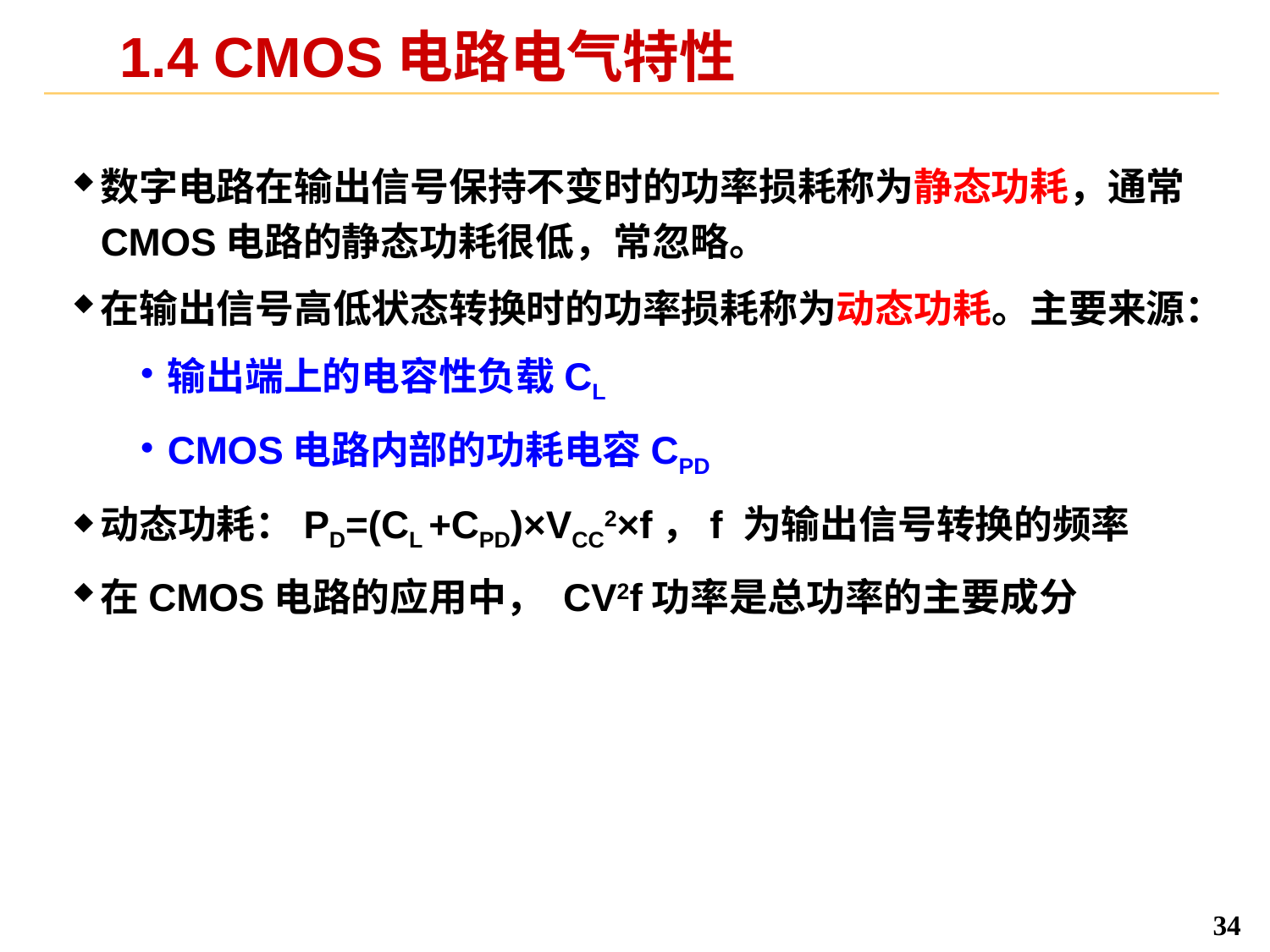

# 1.4 CMOS电路电气特性
数字电路在输出信号保持不变时的功率损耗称为静态功耗，通常CMOS电路的静态功耗很低，常忽略。
在输出信号高低状态转换时的功率损耗称为动态功耗。主要来源：
输出端上的电容性负载CL
CMOS电路内部的功耗电容CPD
动态功耗：PD=(CL +CPD)×VCC2×f，f 为输出信号转换的频率
在CMOS电路的应用中， CV2f功率是总功率的主要成分

34